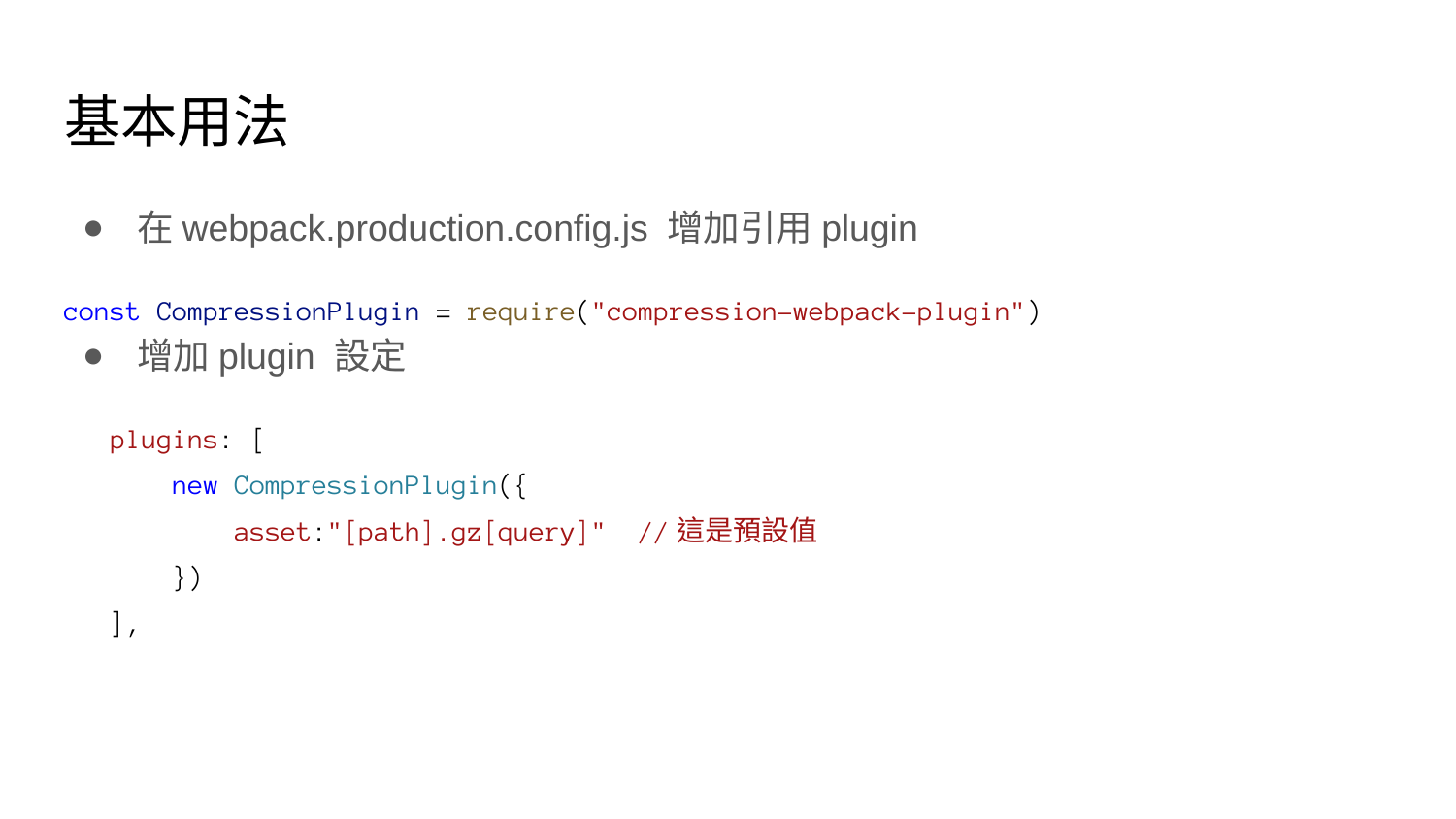

# 基本用法
在webpack.production.config.js 增加引用plugin
const CompressionPlugin = require("compression-webpack-plugin")
增加plugin 設定
   plugins: [
       new CompressionPlugin({
           asset:"[path].gz[query]"  //這是預設值
       })
   ],